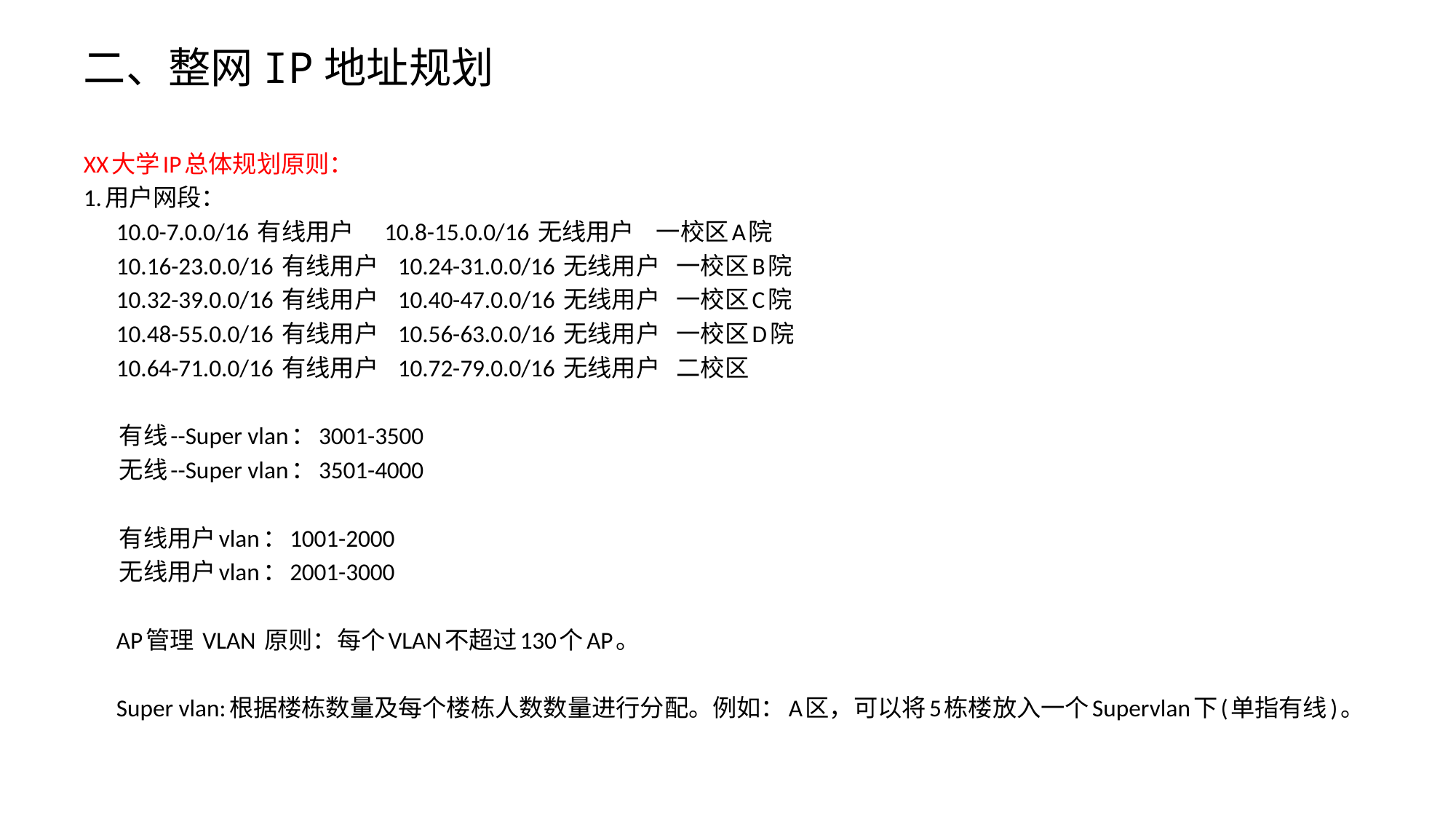

# 二、整网IP地址规划
XX大学IP总体规划原则：
1.用户网段：
      10.0-7.0.0/16 有线用户     10.8-15.0.0/16 无线用户    一校区A院
      10.16-23.0.0/16 有线用户   10.24-31.0.0/16 无线用户   一校区B院
      10.32-39.0.0/16 有线用户   10.40-47.0.0/16 无线用户   一校区C院
      10.48-55.0.0/16 有线用户   10.56-63.0.0/16 无线用户   一校区D院
      10.64-71.0.0/16 有线用户   10.72-79.0.0/16 无线用户   二校区

      有线--Super vlan：3001-3500
      无线--Super vlan：3501-4000

      有线用户vlan：1001-2000
      无线用户vlan：2001-3000

      AP管理 VLAN 原则：每个VLAN不超过130个AP。

      Super vlan:根据楼栋数量及每个楼栋人数数量进行分配。例如：A区，可以将5栋楼放入一个Supervlan下(单指有线)。